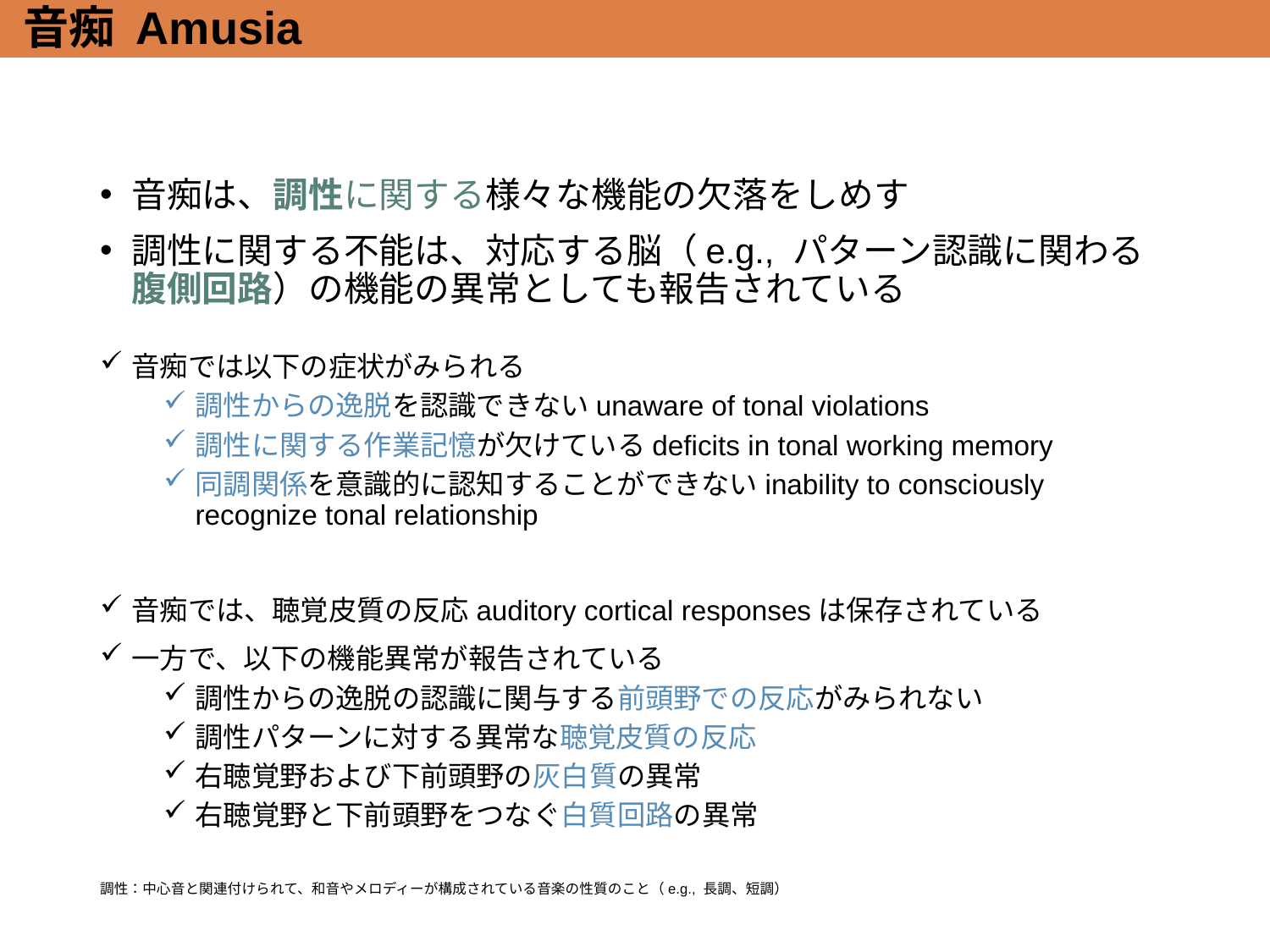

# 音痴 Amusia
音痴は、調性に関する様々な機能の欠落をしめす
調性に関する不能は、対応する脳（e.g., パターン認識に関わる腹側回路）の機能の異常としても報告されている
音痴では以下の症状がみられる
調性からの逸脱を認識できないunaware of tonal violations
調性に関する作業記憶が欠けているdeficits in tonal working memory
同調関係を意識的に認知することができないinability to consciously recognize tonal relationship

音痴では、聴覚皮質の反応auditory cortical responsesは保存されている
一方で、以下の機能異常が報告されている
調性からの逸脱の認識に関与する前頭野での反応がみられない
調性パターンに対する異常な聴覚皮質の反応
右聴覚野および下前頭野の灰白質の異常
右聴覚野と下前頭野をつなぐ白質回路の異常

調性：中心音と関連付けられて、和音やメロディーが構成されている音楽の性質のこと（e.g., 長調、短調）